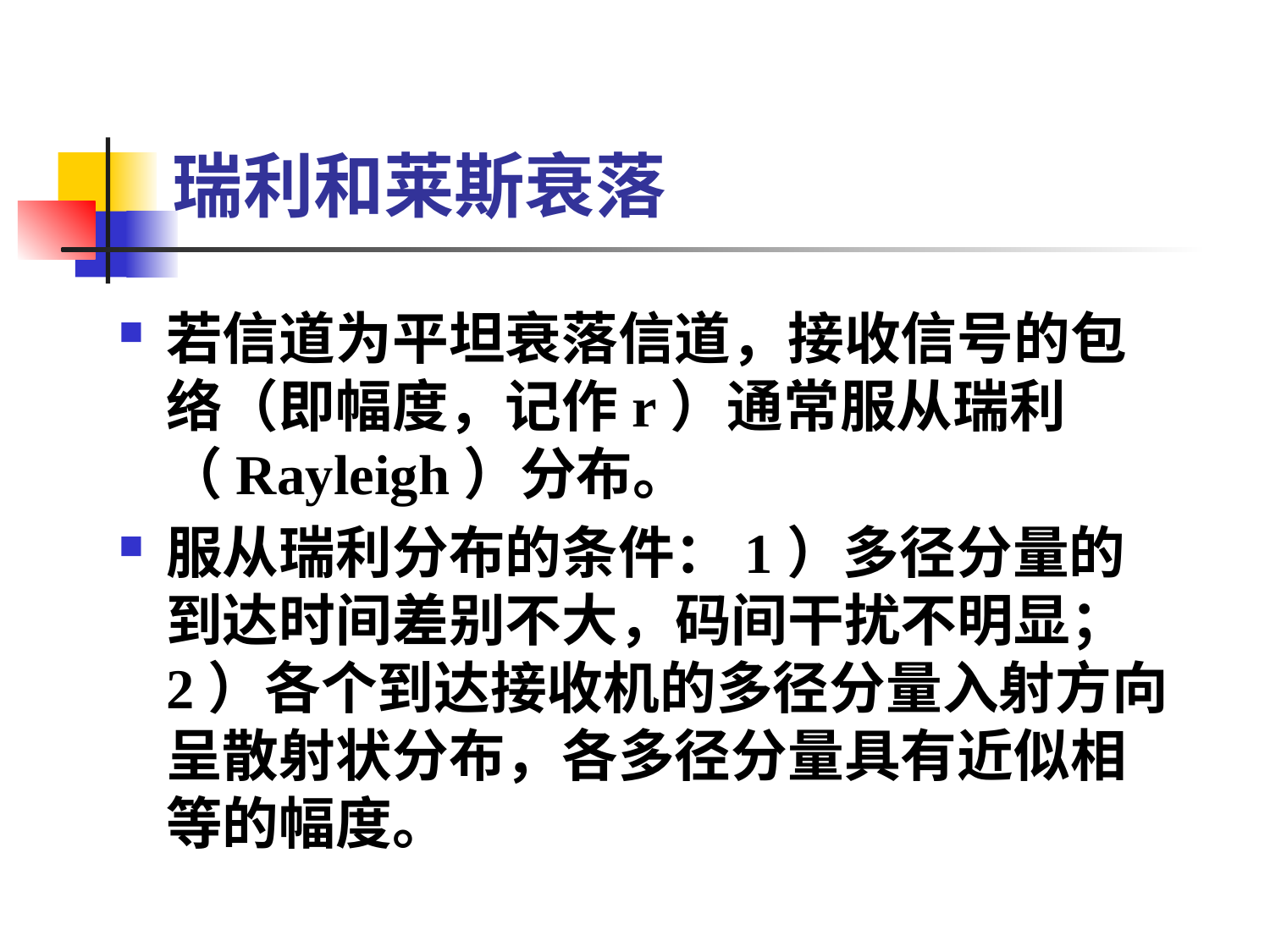

# 瑞利和莱斯衰落
若信道为平坦衰落信道，接收信号的包络（即幅度，记作r）通常服从瑞利（Rayleigh）分布。
服从瑞利分布的条件：1）多径分量的到达时间差别不大，码间干扰不明显；2）各个到达接收机的多径分量入射方向呈散射状分布，各多径分量具有近似相等的幅度。